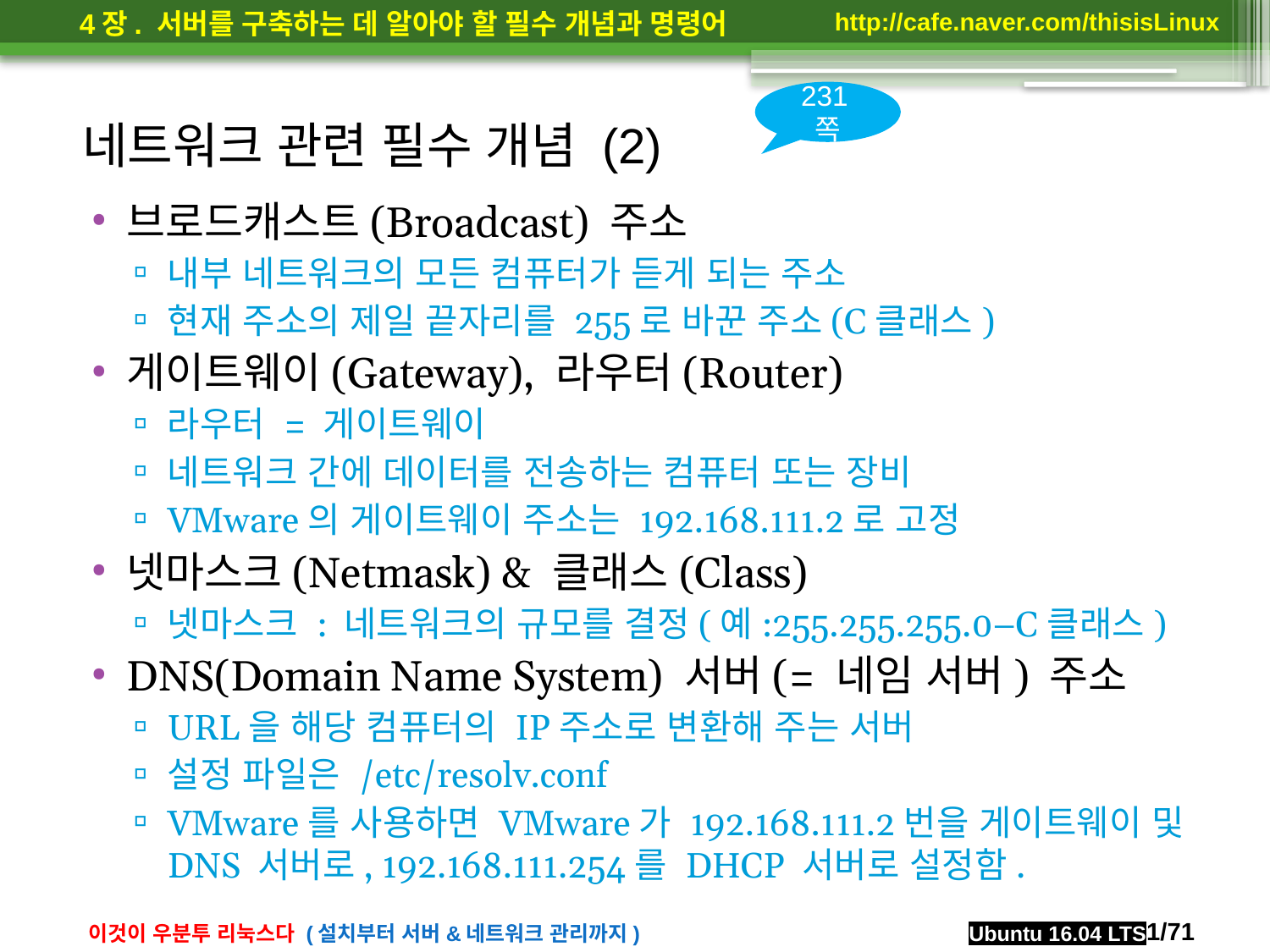

231쪽
# 네트워크 관련 필수 개념 (2)
브로드캐스트(Broadcast) 주소
내부 네트워크의 모든 컴퓨터가 듣게 되는 주소
현재 주소의 제일 끝자리를 255로 바꾼 주소(C클래스)
게이트웨이(Gateway), 라우터(Router)
라우터 = 게이트웨이
네트워크 간에 데이터를 전송하는 컴퓨터 또는 장비
VMware의 게이트웨이 주소는 192.168.111.2로 고정
넷마스크(Netmask) & 클래스(Class)
넷마스크 : 네트워크의 규모를 결정(예:255.255.255.0–C클래스)
DNS(Domain Name System) 서버(= 네임 서버) 주소
URL을 해당 컴퓨터의 IP주소로 변환해 주는 서버
설정 파일은 /etc/resolv.conf
VMware를 사용하면 VMware가 192.168.111.2번을 게이트웨이 및 DNS 서버로, 192.168.111.254를 DHCP 서버로 설정함.